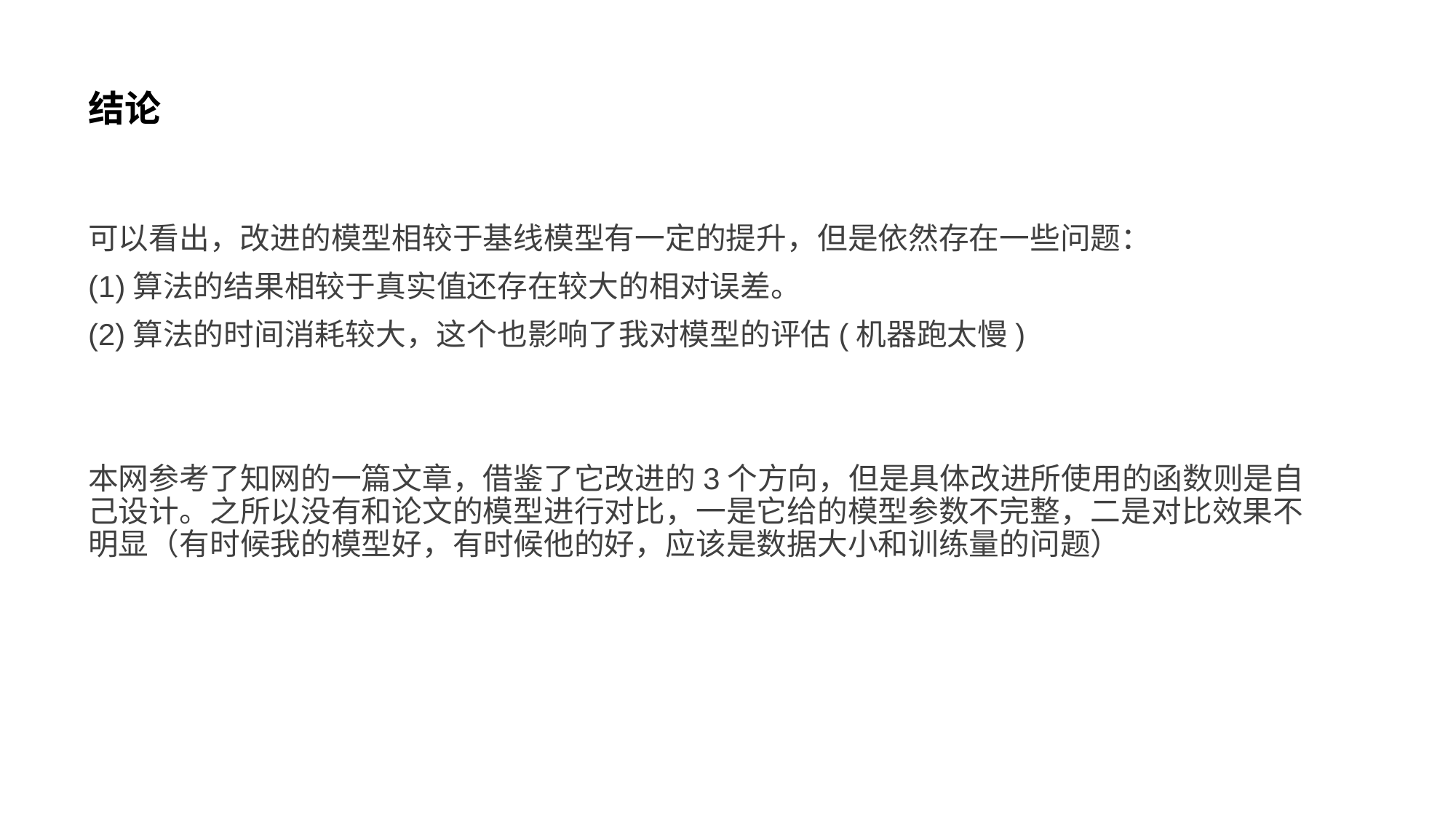

# 结论
可以看出，改进的模型相较于基线模型有一定的提升，但是依然存在一些问题：
(1)算法的结果相较于真实值还存在较大的相对误差。
(2)算法的时间消耗较大，这个也影响了我对模型的评估(机器跑太慢)

本网参考了知网的一篇文章，借鉴了它改进的3个方向，但是具体改进所使用的函数则是自己设计。之所以没有和论文的模型进行对比，一是它给的模型参数不完整，二是对比效果不明显（有时候我的模型好，有时候他的好，应该是数据大小和训练量的问题）